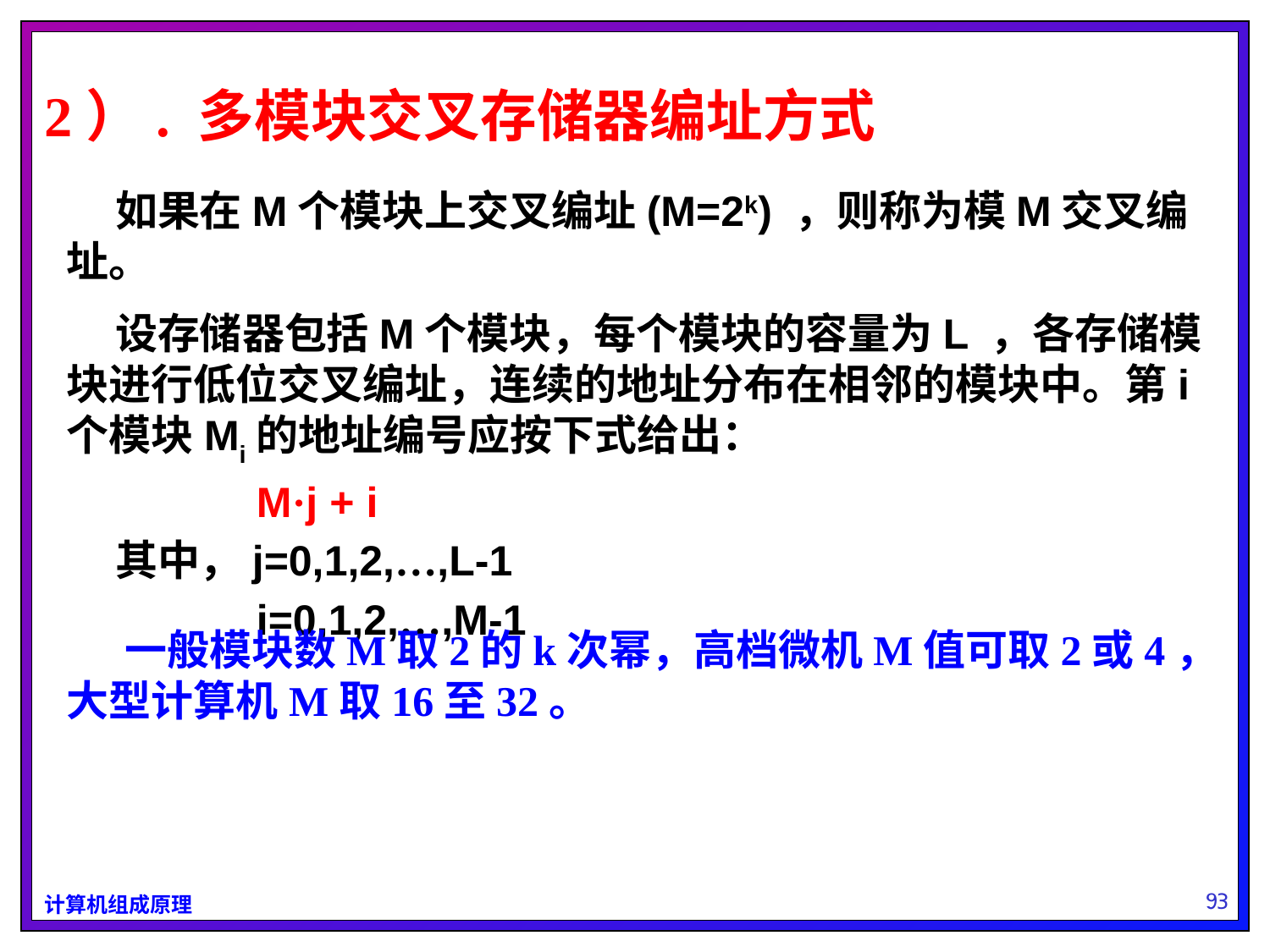

2）. 多模块交叉存储器编址方式
    如果在M个模块上交叉编址(M=2k) ，则称为模M交叉编址。
    设存储器包括M个模块，每个模块的容量为L ，各存储模块进行低位交叉编址，连续的地址分布在相邻的模块中。第i个模块Mi的地址编号应按下式给出：
                M·j + i
    其中，j=0,1,2,…,L-1
                i=0,1,2,…,M-1
     一般模块数M取2的k次幂，高档微机M值可取2或4，大型计算机M取16至32。